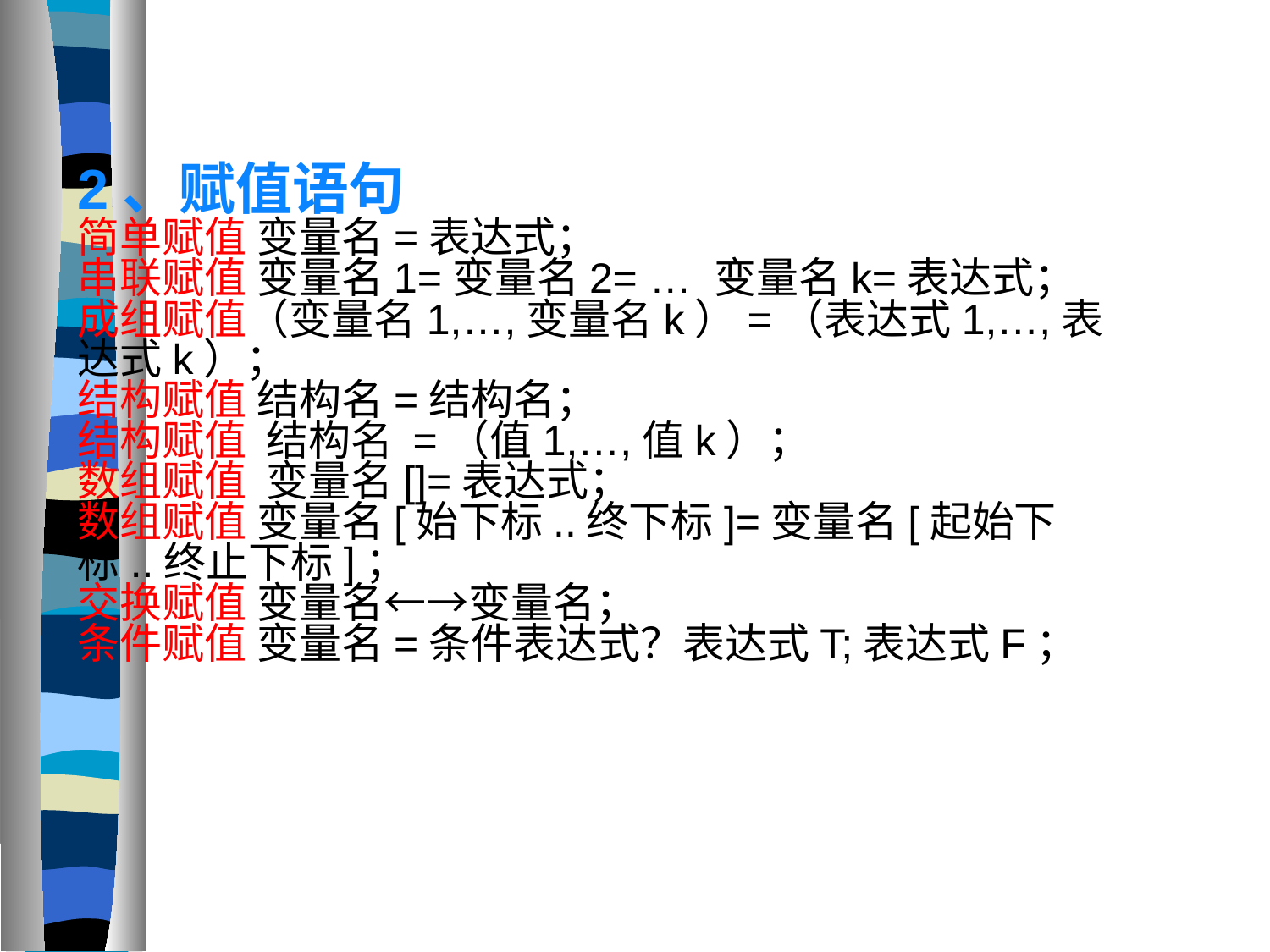

2、赋值语句
简单赋值 变量名=表达式；
串联赋值 变量名1=变量名2= … 变量名k=表达式；
成组赋值（变量名1,…,变量名k）=（表达式1,…,表达式k）；
结构赋值 结构名=结构名；
结构赋值  结构名 =（值1,…,值k）；
数组赋值  变量名[]=表达式；
数组赋值 变量名[始下标..终下标]=变量名[起始下标..终止下标]；
交换赋值 变量名←→变量名；
条件赋值 变量名=条件表达式？表达式T;表达式F；